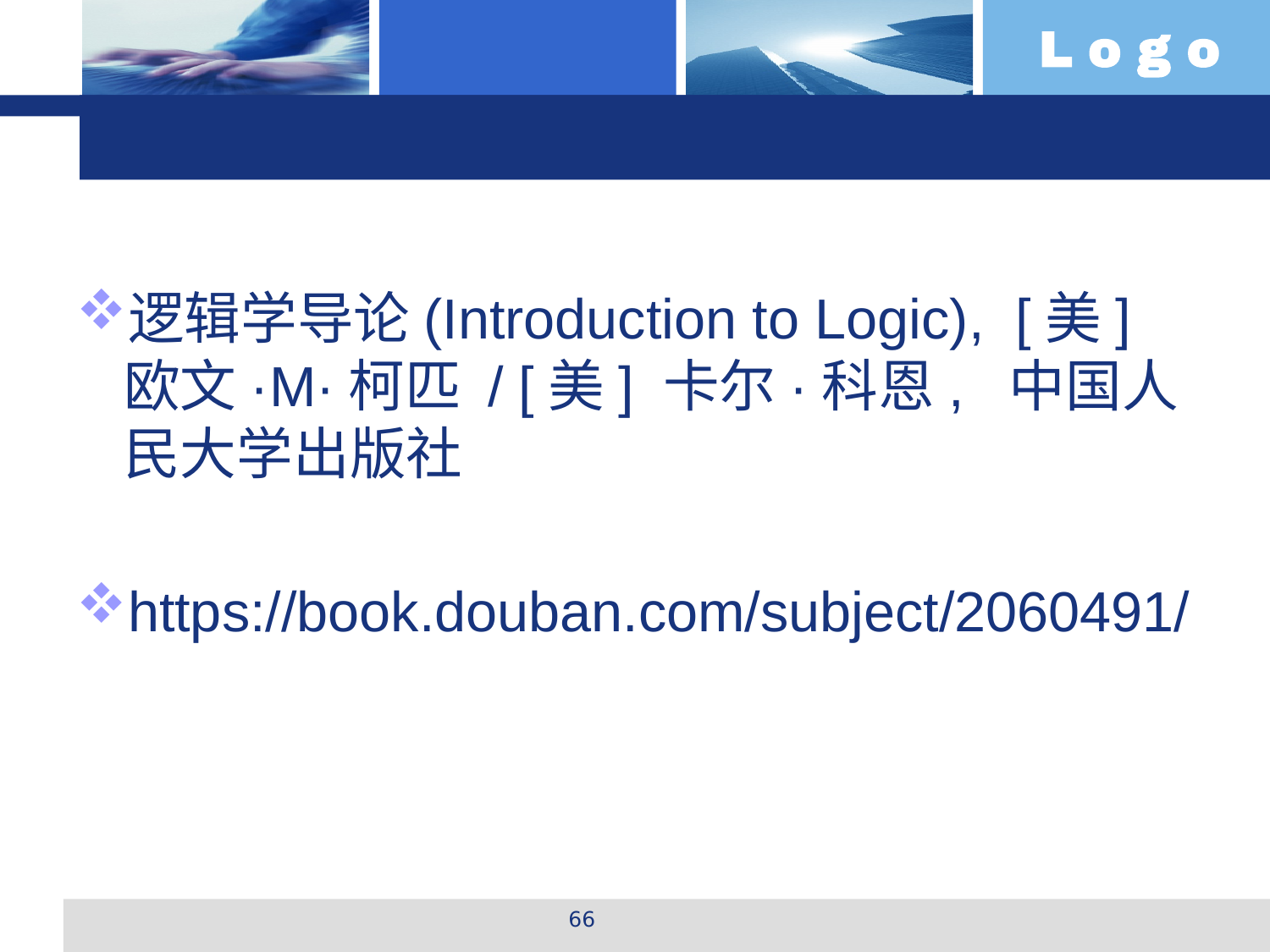

#

逻辑学导论(Introduction to Logic),  [美] 欧文·M·柯匹 / [美] 卡尔·科恩,  中国人民大学出版社

https://book.douban.com/subject/2060491/
66